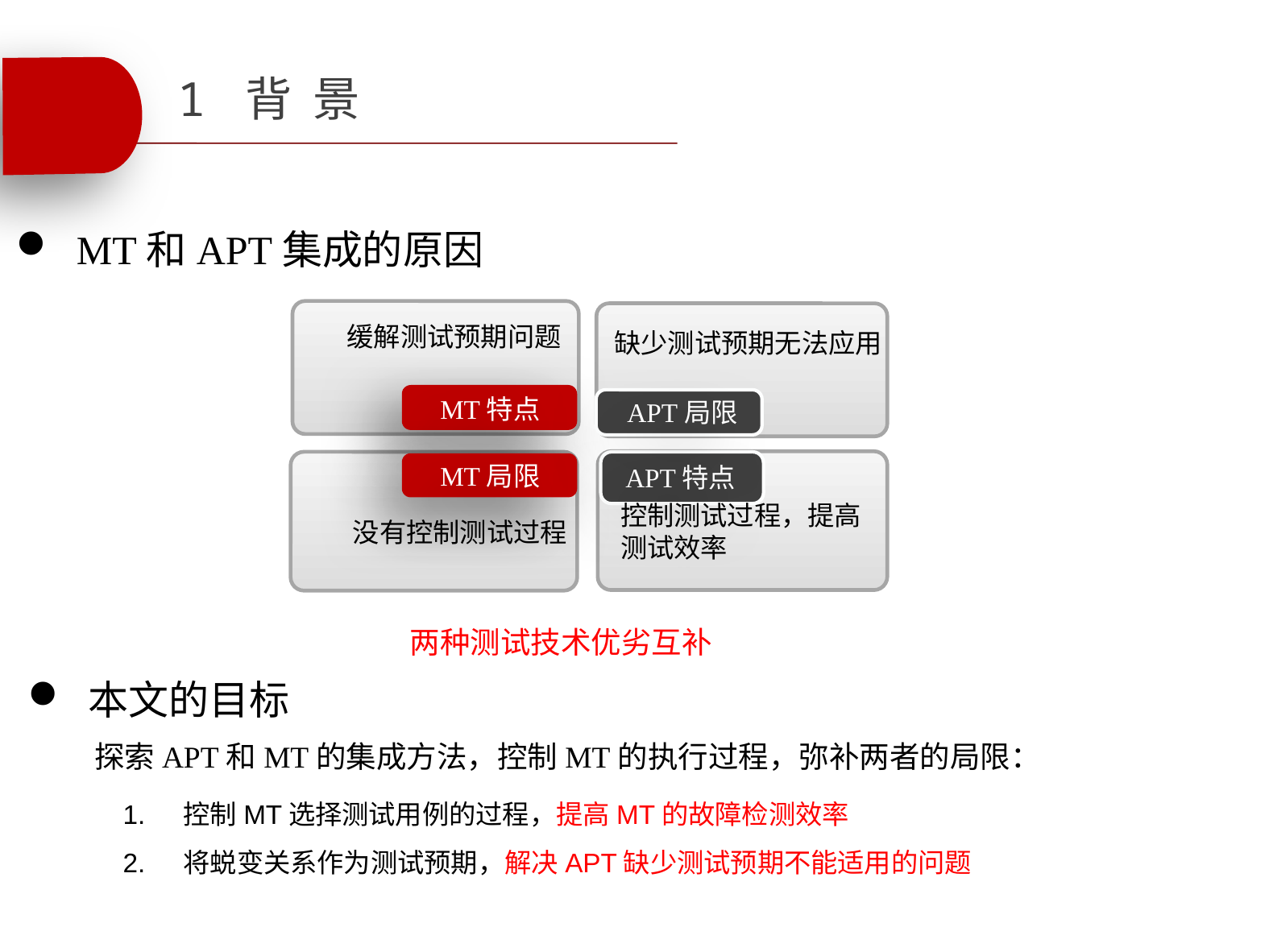

1 背  景
MT和APT集成的原因

缓解测试预期问题
缺少测试预期无法应用

MT特点

APT局限

APT特点

MT局限
控制测试过程，提高测试效率
没有控制测试过程
两种测试技术优劣互补
本文的目标
探索APT和MT的集成方法，控制MT的执行过程，弥补两者的局限：
控制MT选择测试用例的过程，提高MT的故障检测效率
将蜕变关系作为测试预期，解决APT缺少测试预期不能适用的问题